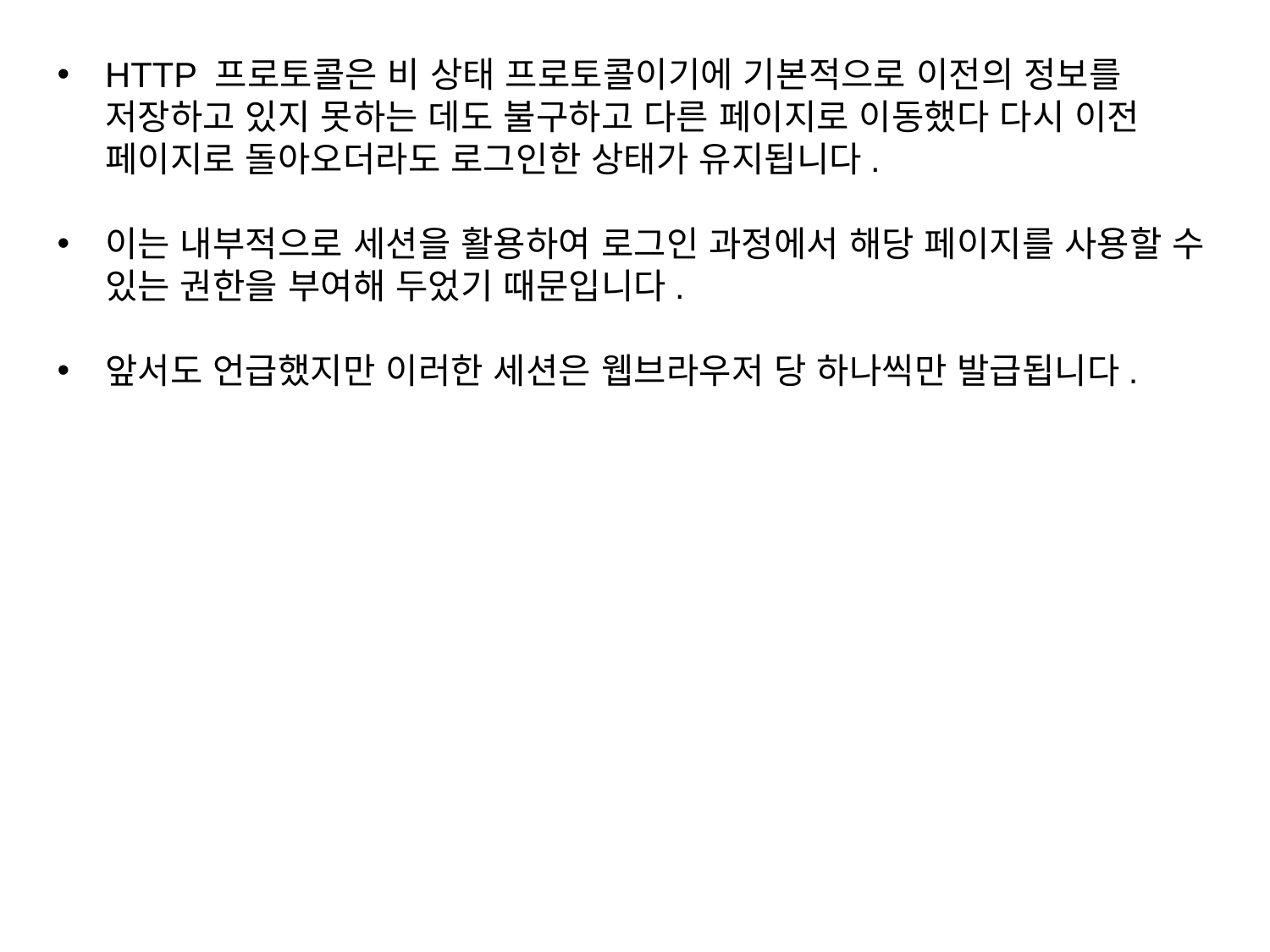

HTTP 프로토콜은 비 상태 프로토콜이기에 기본적으로 이전의 정보를 저장하고 있지 못하는 데도 불구하고 다른 페이지로 이동했다 다시 이전 페이지로 돌아오더라도 로그인한 상태가 유지됩니다.

이는 내부적으로 세션을 활용하여 로그인 과정에서 해당 페이지를 사용할 수 있는 권한을 부여해 두었기 때문입니다.

앞서도 언급했지만 이러한 세션은 웹브라우저 당 하나씩만 발급됩니다.